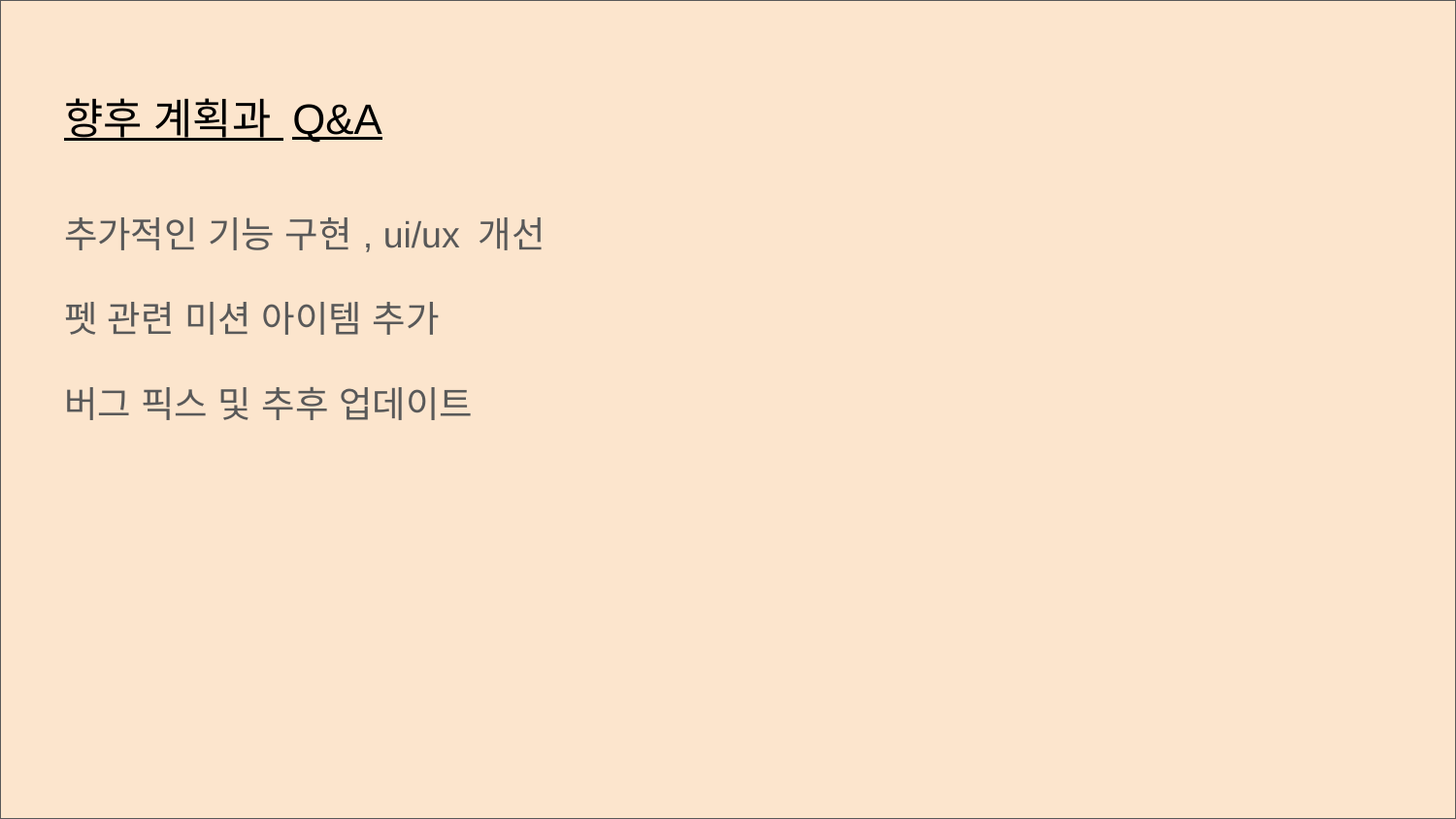

# 향후 계획과 Q&A
추가적인 기능 구현, ui/ux 개선
펫 관련 미션 아이템 추가
버그 픽스 및 추후 업데이트